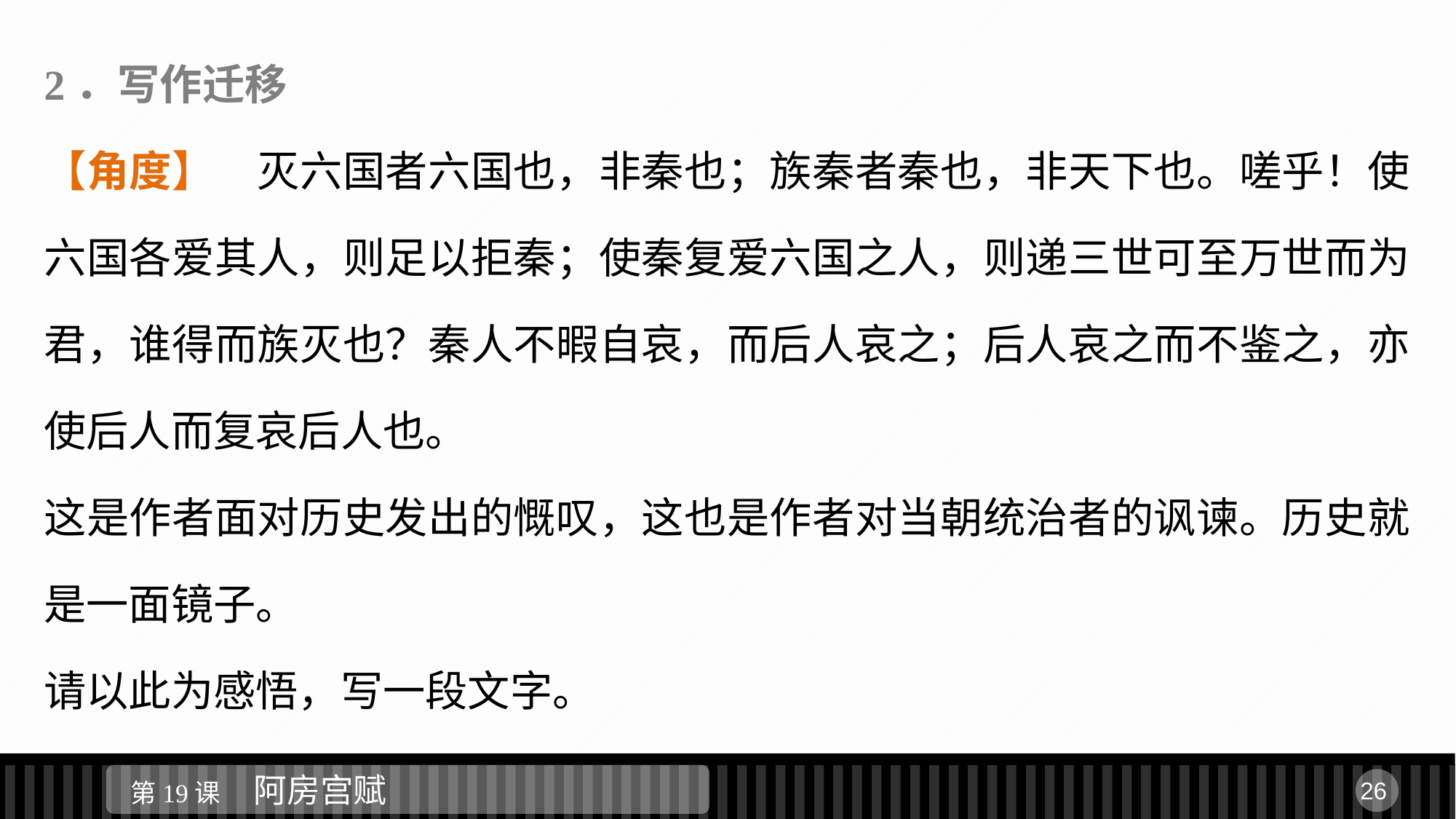

2．写作迁移
【角度】　灭六国者六国也，非秦也；族秦者秦也，非天下也。嗟乎！使六国各爱其人，则足以拒秦；使秦复爱六国之人，则递三世可至万世而为君，谁得而族灭也？秦人不暇自哀，而后人哀之；后人哀之而不鉴之，亦使后人而复哀后人也。
这是作者面对历史发出的慨叹，这也是作者对当朝统治者的讽谏。历史就是一面镜子。
请以此为感悟，写一段文字。